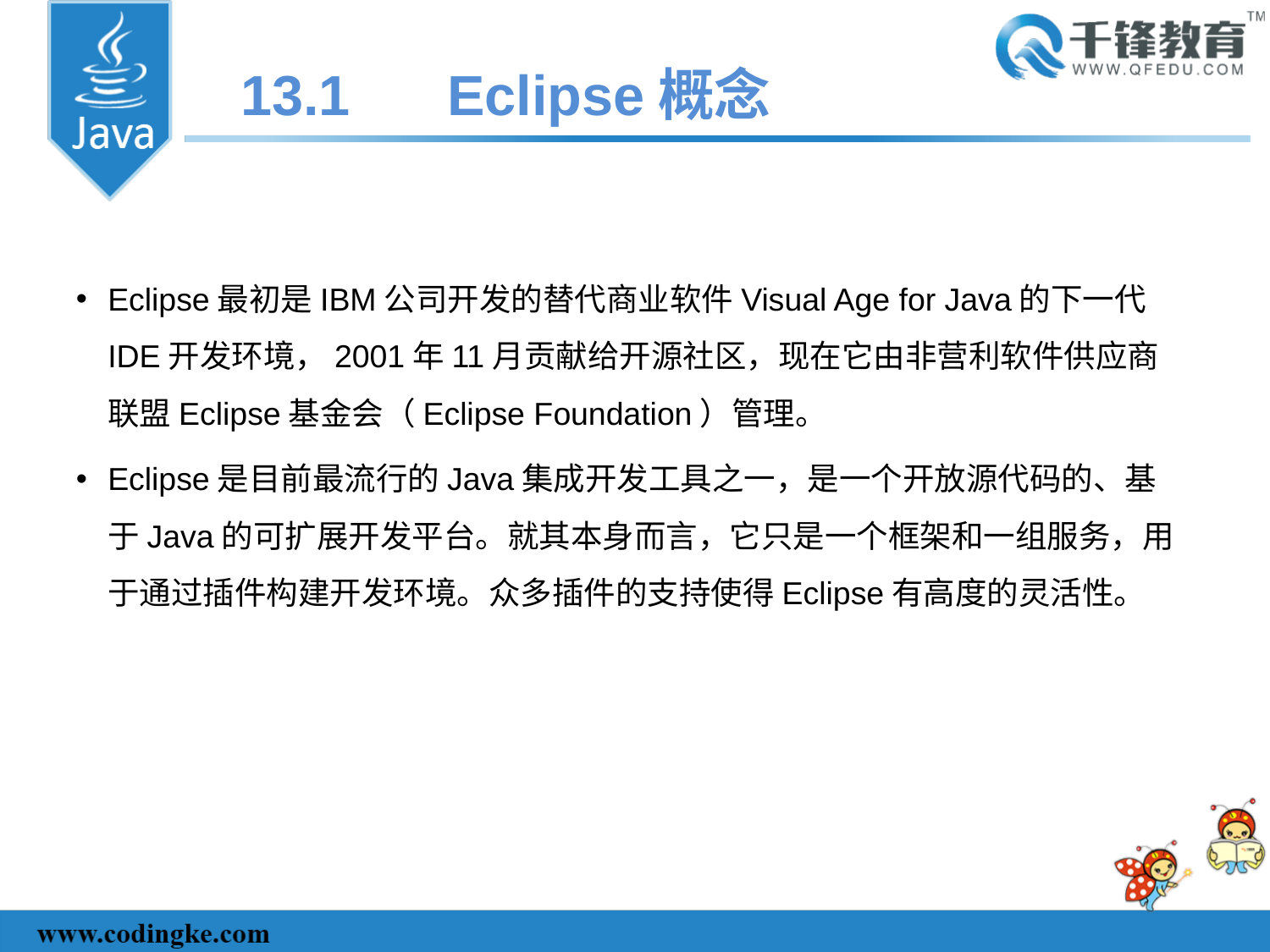

13.1	Eclipse概念

Eclipse最初是IBM公司开发的替代商业软件Visual Age for Java的下一代IDE开发环境，2001年11月贡献给开源社区，现在它由非营利软件供应商联盟Eclipse基金会（Eclipse Foundation）管理。
Eclipse是目前最流行的Java集成开发工具之一，是一个开放源代码的、基于Java的可扩展开发平台。就其本身而言，它只是一个框架和一组服务，用于通过插件构建开发环境。众多插件的支持使得Eclipse有高度的灵活性。